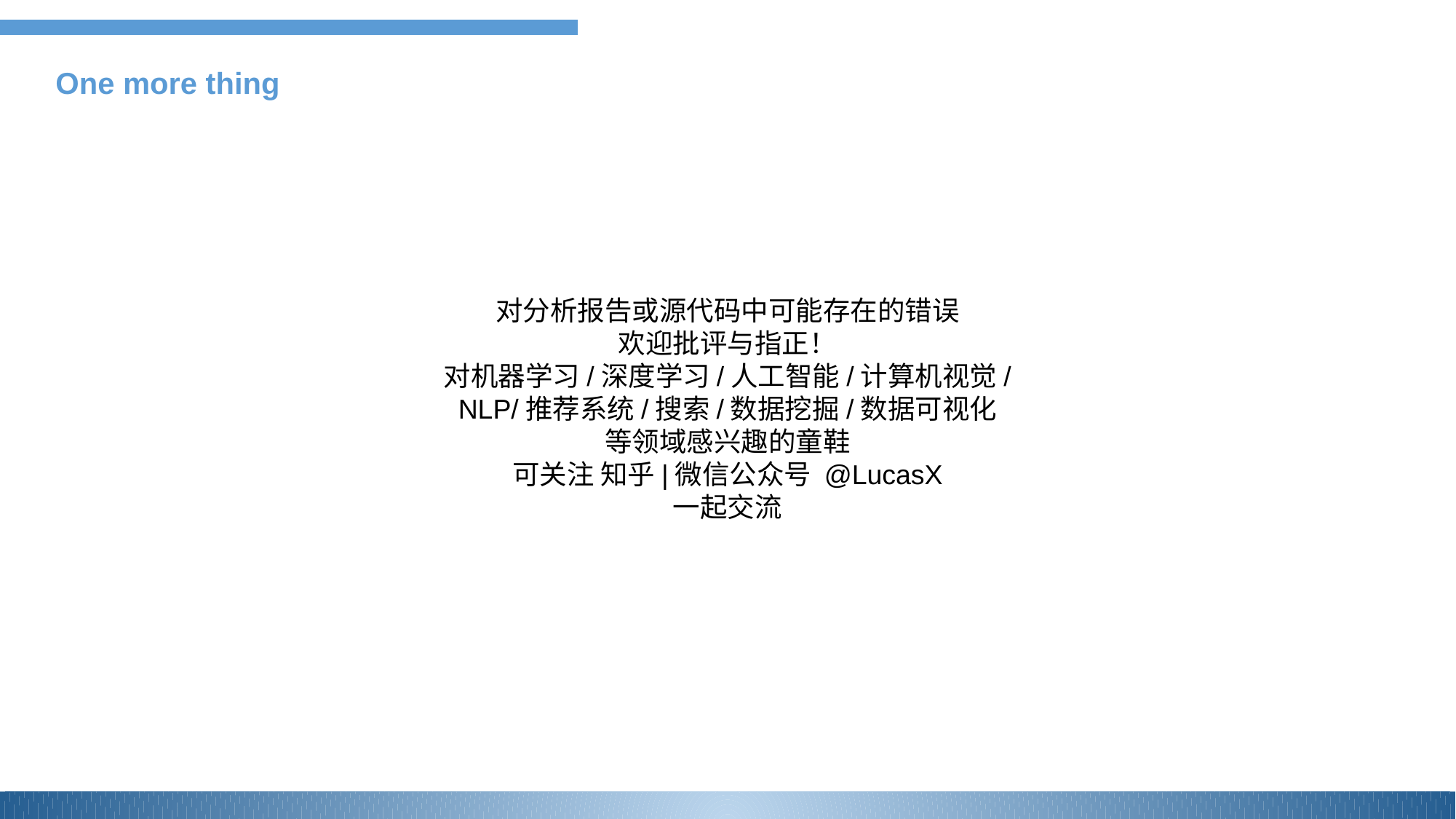

One more thing
对分析报告或源代码中可能存在的错误
欢迎批评与指正！
对机器学习/深度学习/人工智能/计算机视觉/
NLP/推荐系统/搜索/数据挖掘/数据可视化
等领域感兴趣的童鞋
可关注 知乎|微信公众号 @LucasX
一起交流